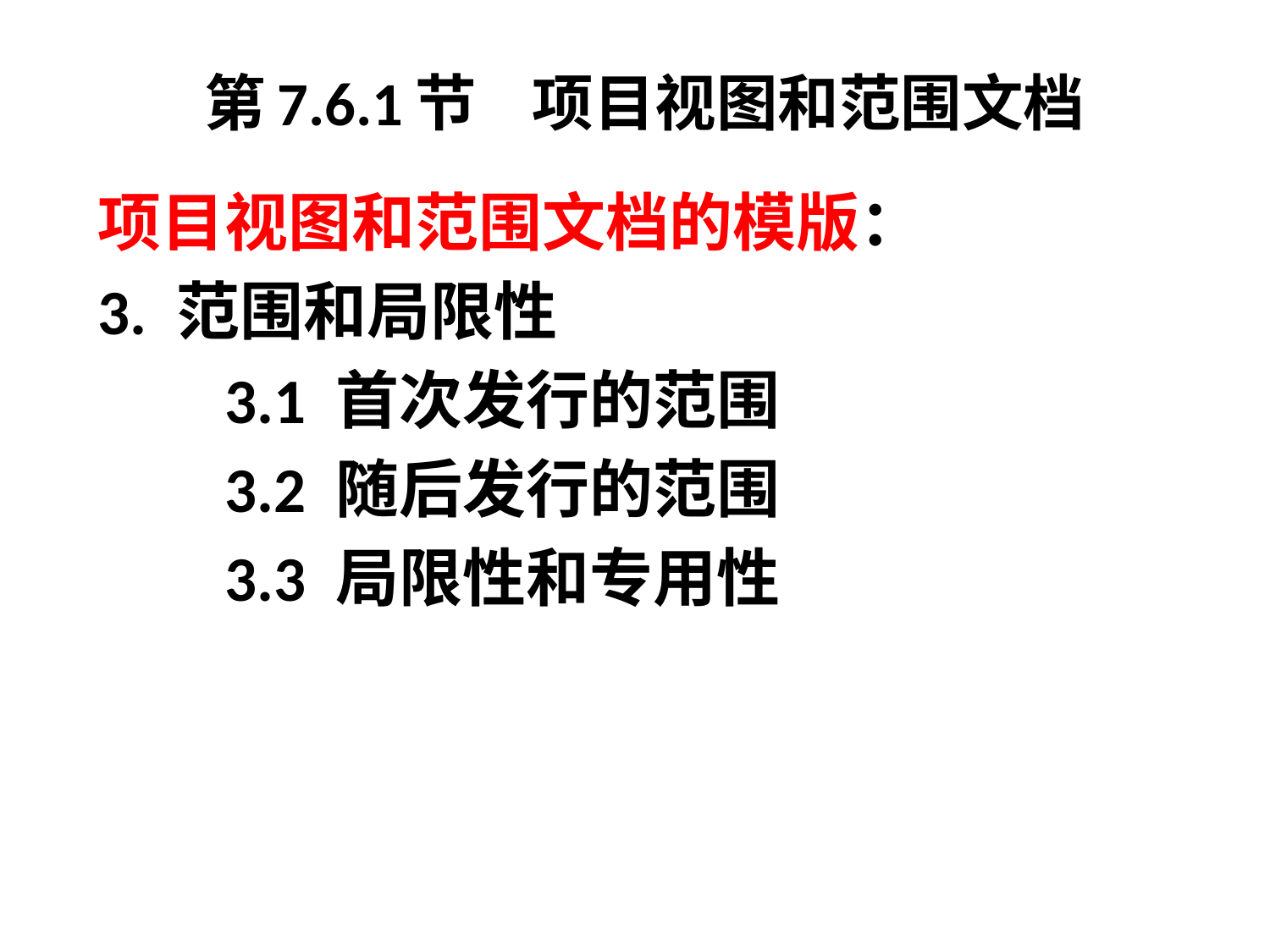

# 第7.6.1节    项目视图和范围文档
项目视图和范围文档的模版：
3. 范围和局限性
	3.1 首次发行的范围
	3.2 随后发行的范围
	3.3 局限性和专用性